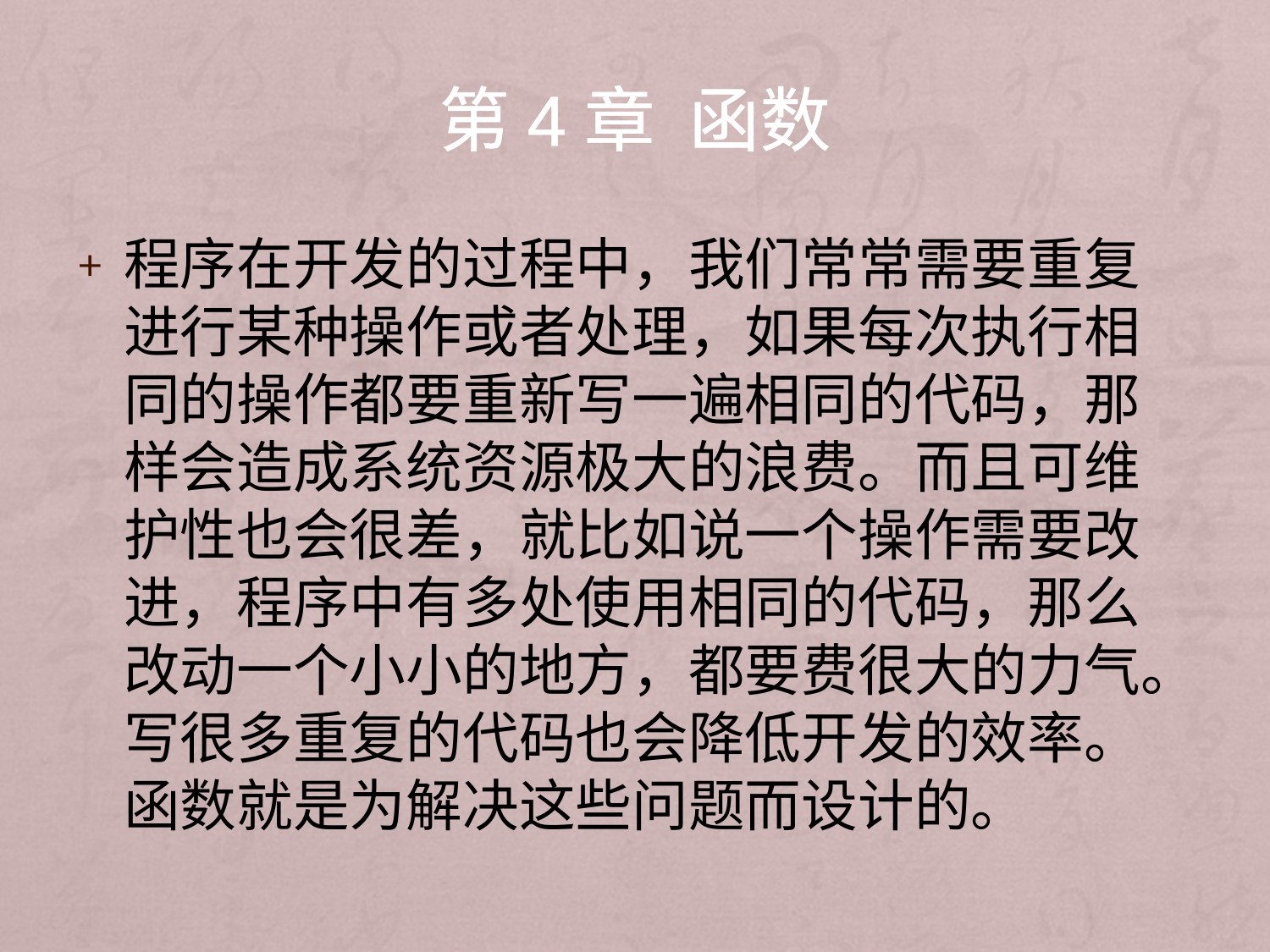

# 第4章  函数
程序在开发的过程中，我们常常需要重复进行某种操作或者处理，如果每次执行相同的操作都要重新写一遍相同的代码，那样会造成系统资源极大的浪费。而且可维护性也会很差，就比如说一个操作需要改进，程序中有多处使用相同的代码，那么改动一个小小的地方，都要费很大的力气。写很多重复的代码也会降低开发的效率。函数就是为解决这些问题而设计的。